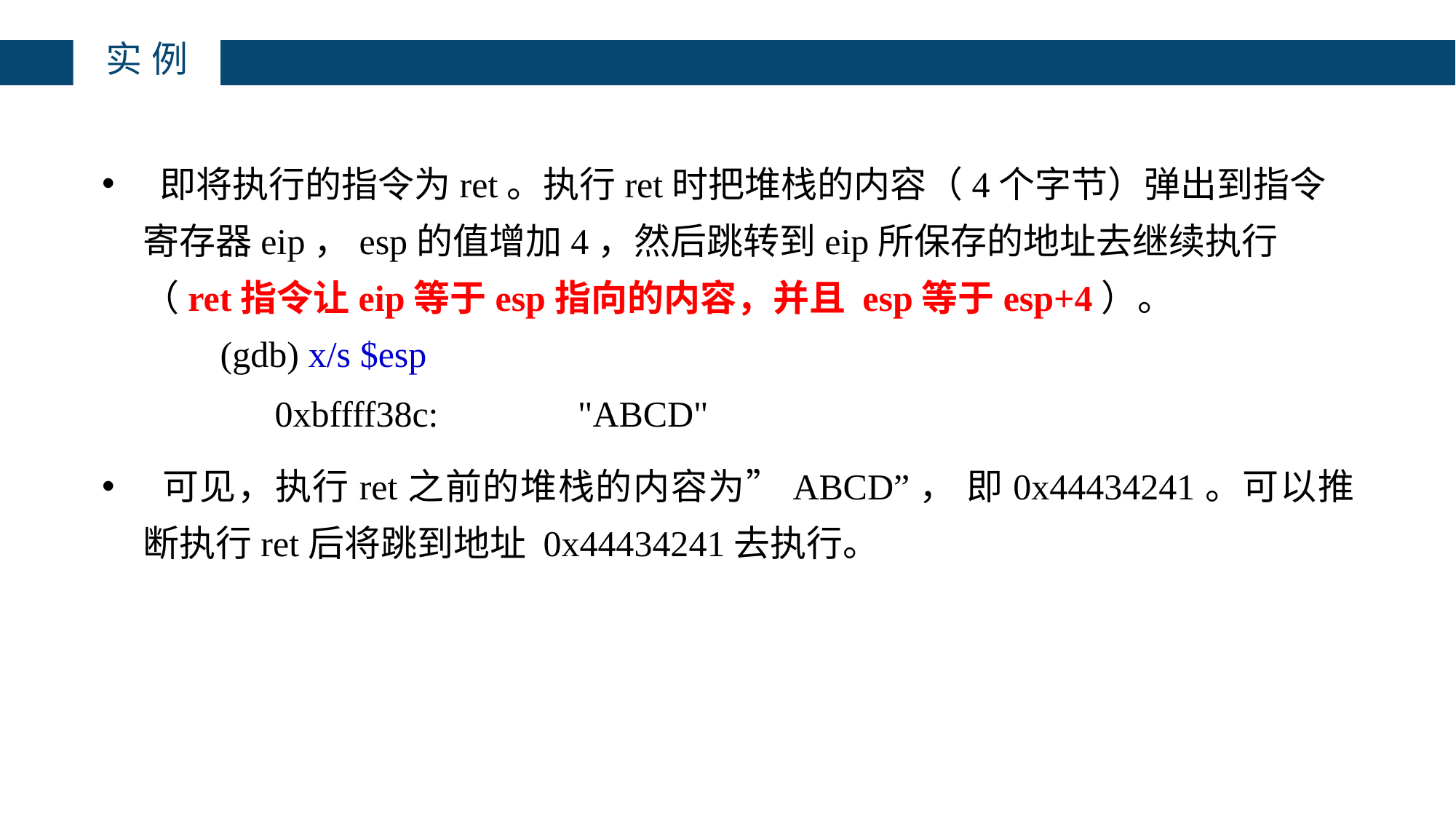

实例

 即将执行的指令为ret。执行ret时把堆栈的内容（4个字节）弹出到指令寄存器eip，esp的值增加4，然后跳转到eip所保存的地址去继续执行（ret指令让eip等于esp指向的内容，并且 esp等于esp+4）。
 (gdb) x/s $esp
    0xbffff38c:	"ABCD"
 可见，执行ret之前的堆栈的内容为”ABCD”， 即0x44434241。可以推断执行ret后将跳到地址 0x44434241去执行。